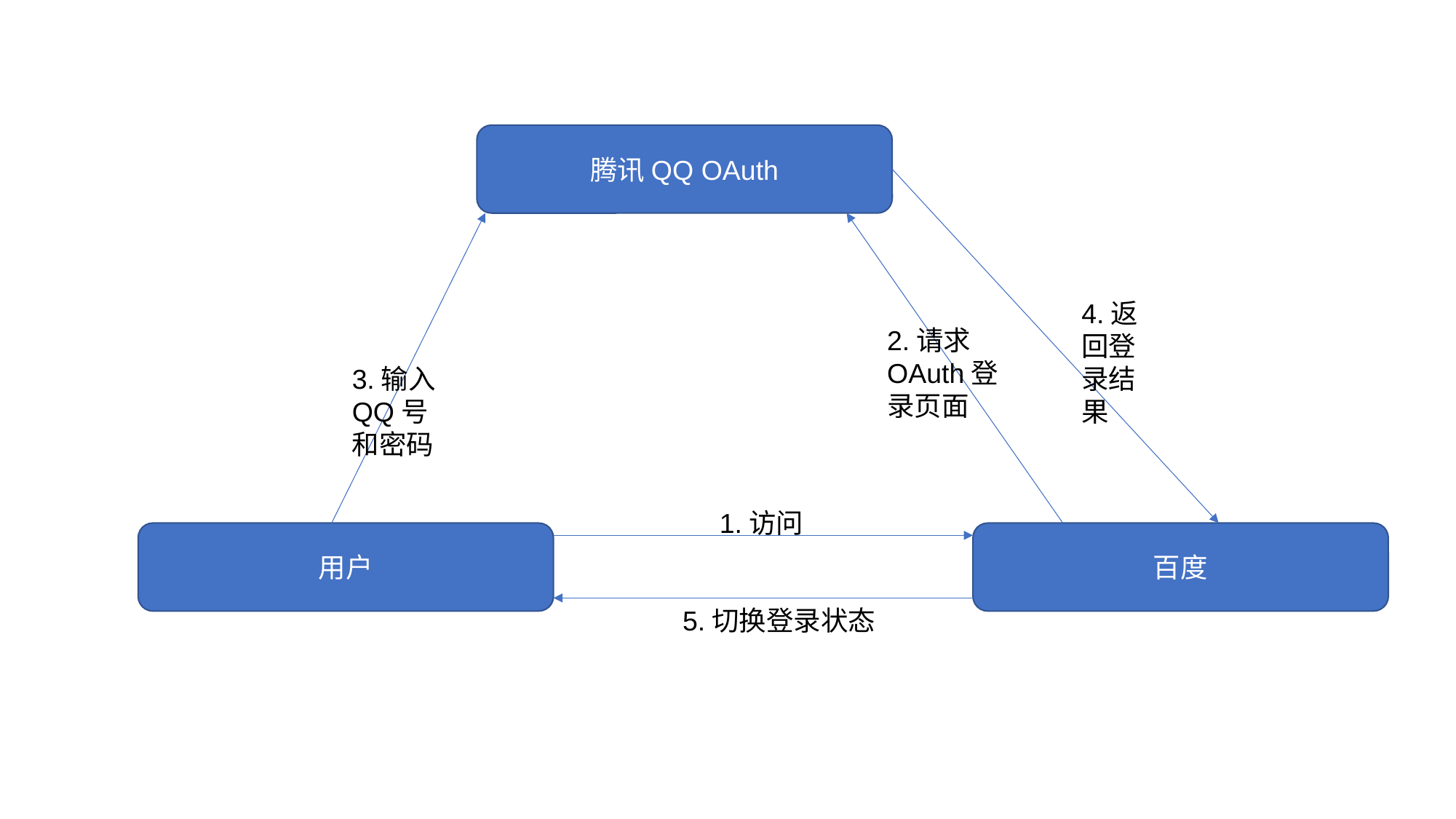

腾讯QQ OAuth
4.返回登录结果
3.输入QQ号和密码
2.请求OAuth登录页面
1.访问
百度
用户
5.切换登录状态